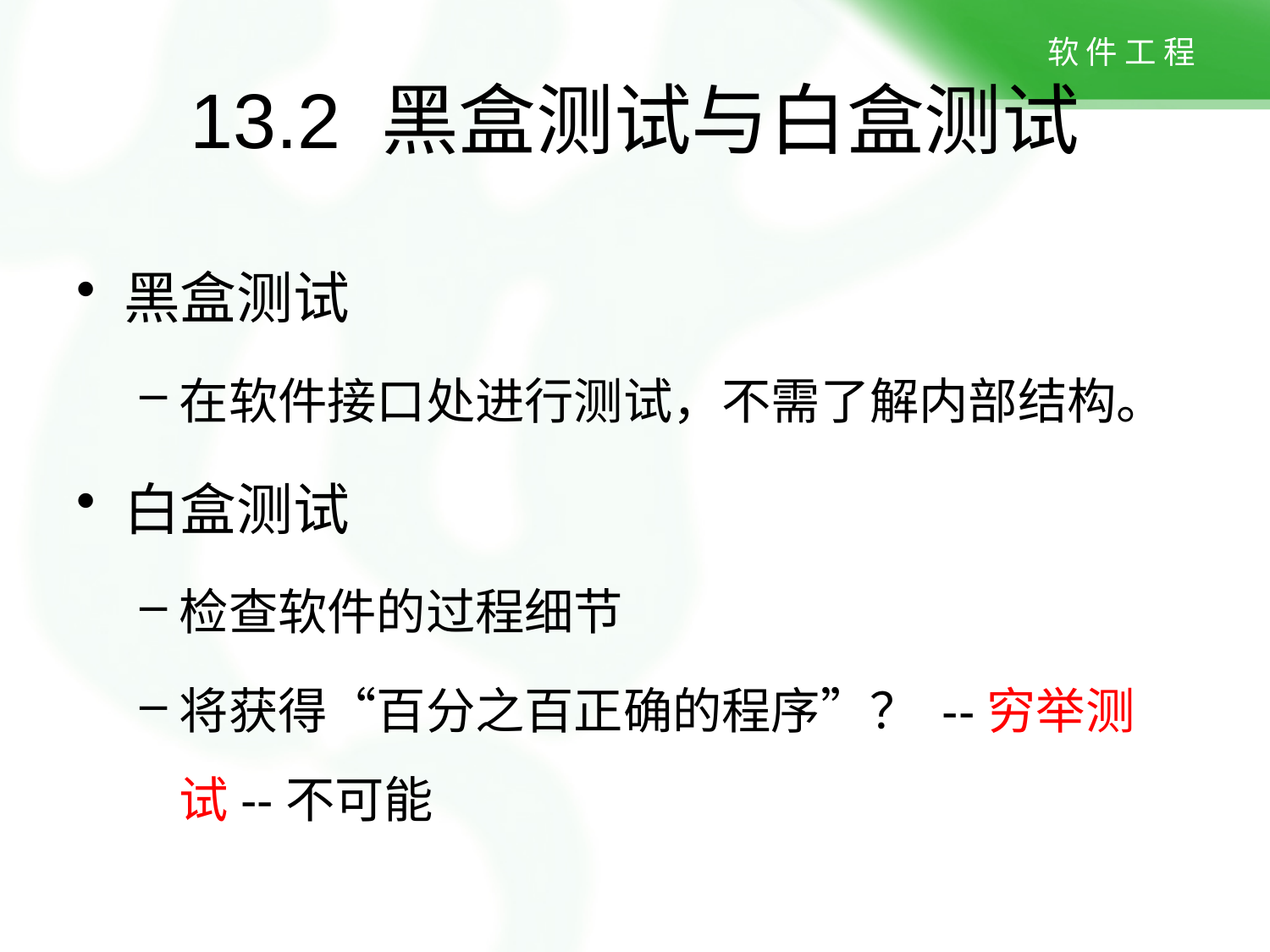

13.2 黑盒测试与白盒测试
黑盒测试
在软件接口处进行测试，不需了解内部结构。
白盒测试
检查软件的过程细节
将获得“百分之百正确的程序”？ --穷举测试--不可能